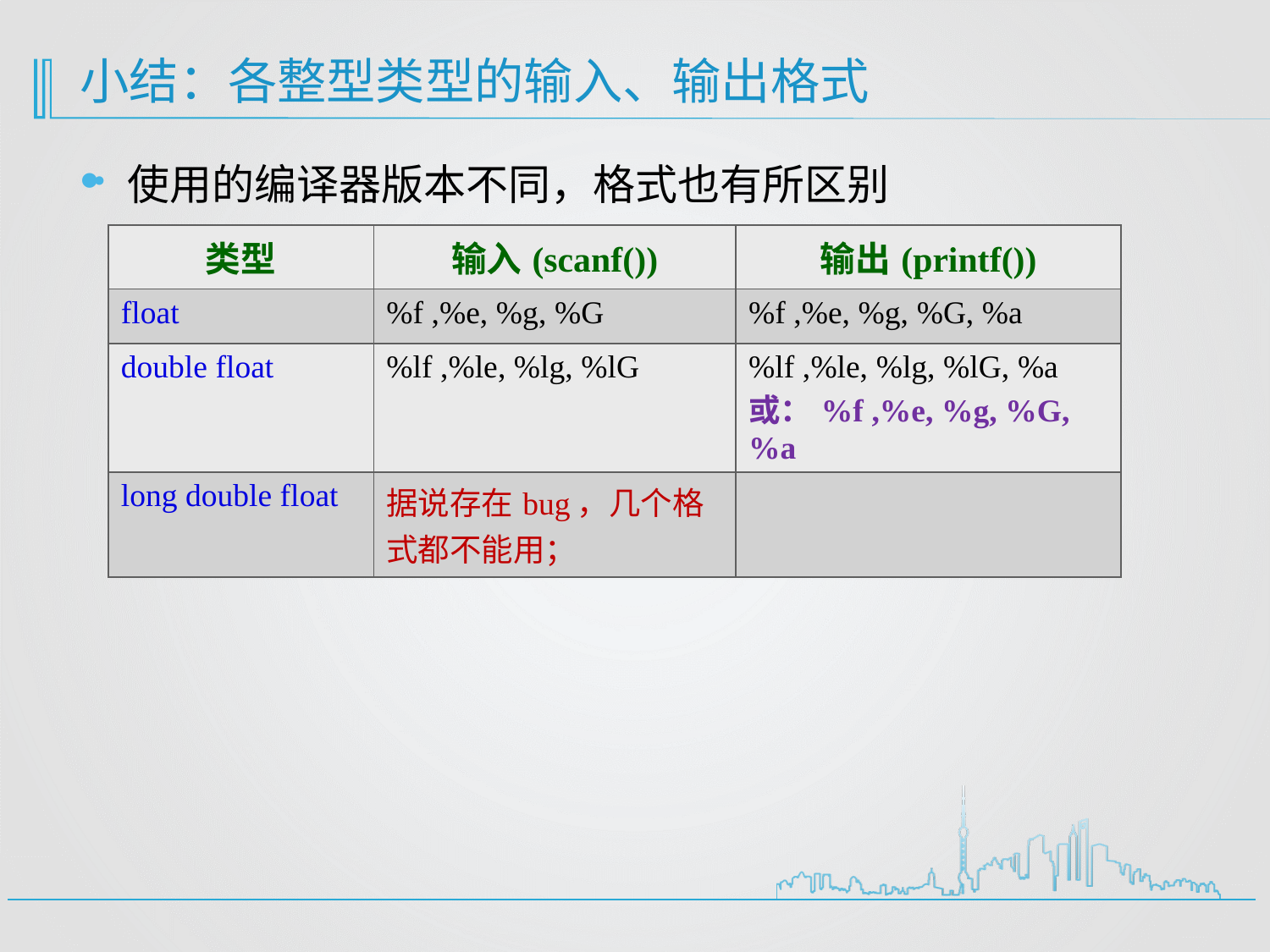

# 小结：各整型类型的输入、输出格式

使用的编译器版本不同，格式也有所区别
| 类型 | 输入(scanf()) | 输出(printf()) |
| --- | --- | --- |
| float | %f ,%e, %g, %G | %f ,%e, %g, %G, %a |
| double float | %lf ,%le, %lg, %lG | %lf ,%le, %lg, %lG, %a 或：%f ,%e, %g, %G,%a |
| long double float | 据说存在bug，几个格式都不能用； |  |